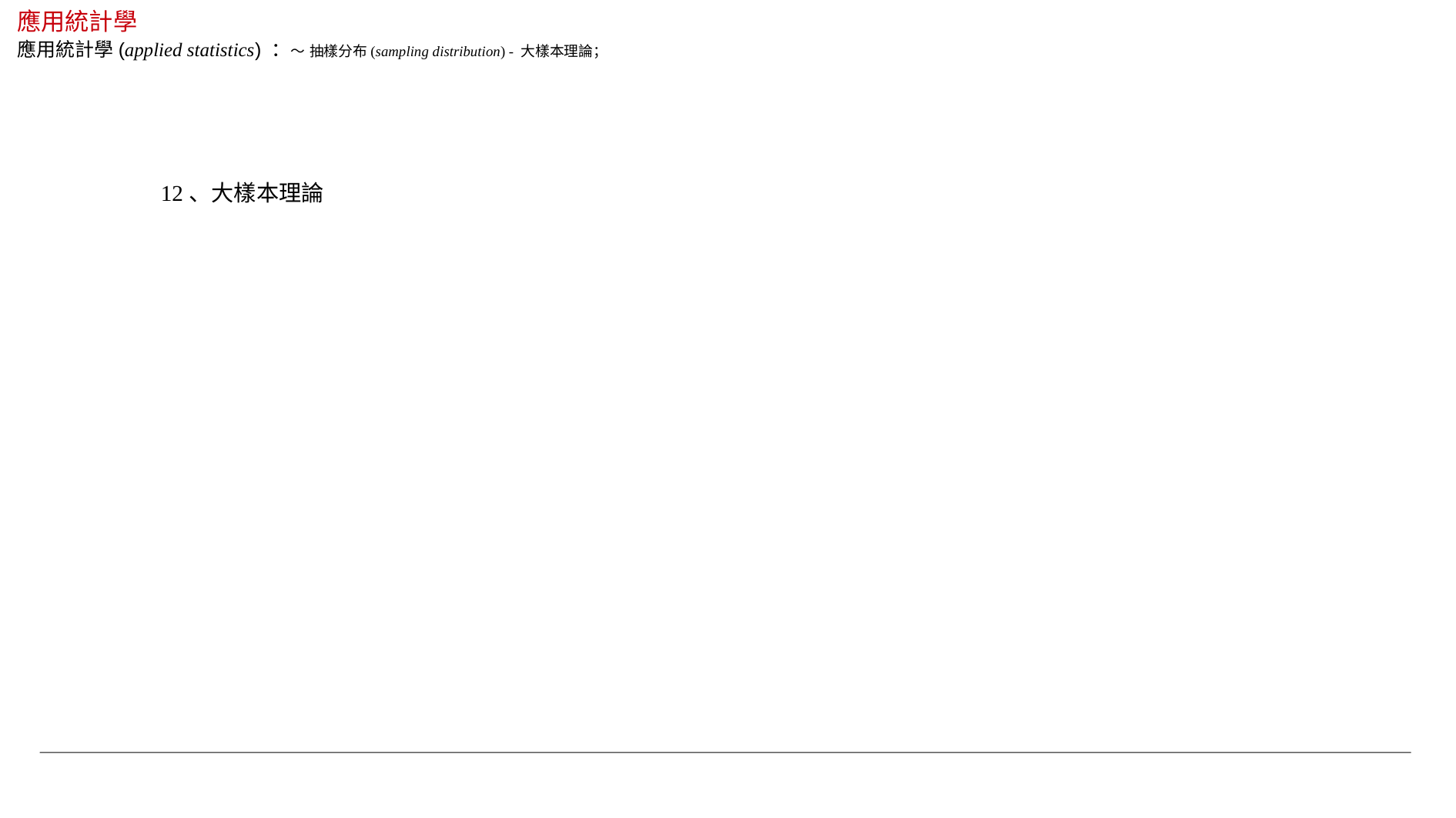

應用統計學
應用統計學(applied statistics) ：～ 抽樣分布(sampling distribution) - 大樣本理論；
12、大樣本理論